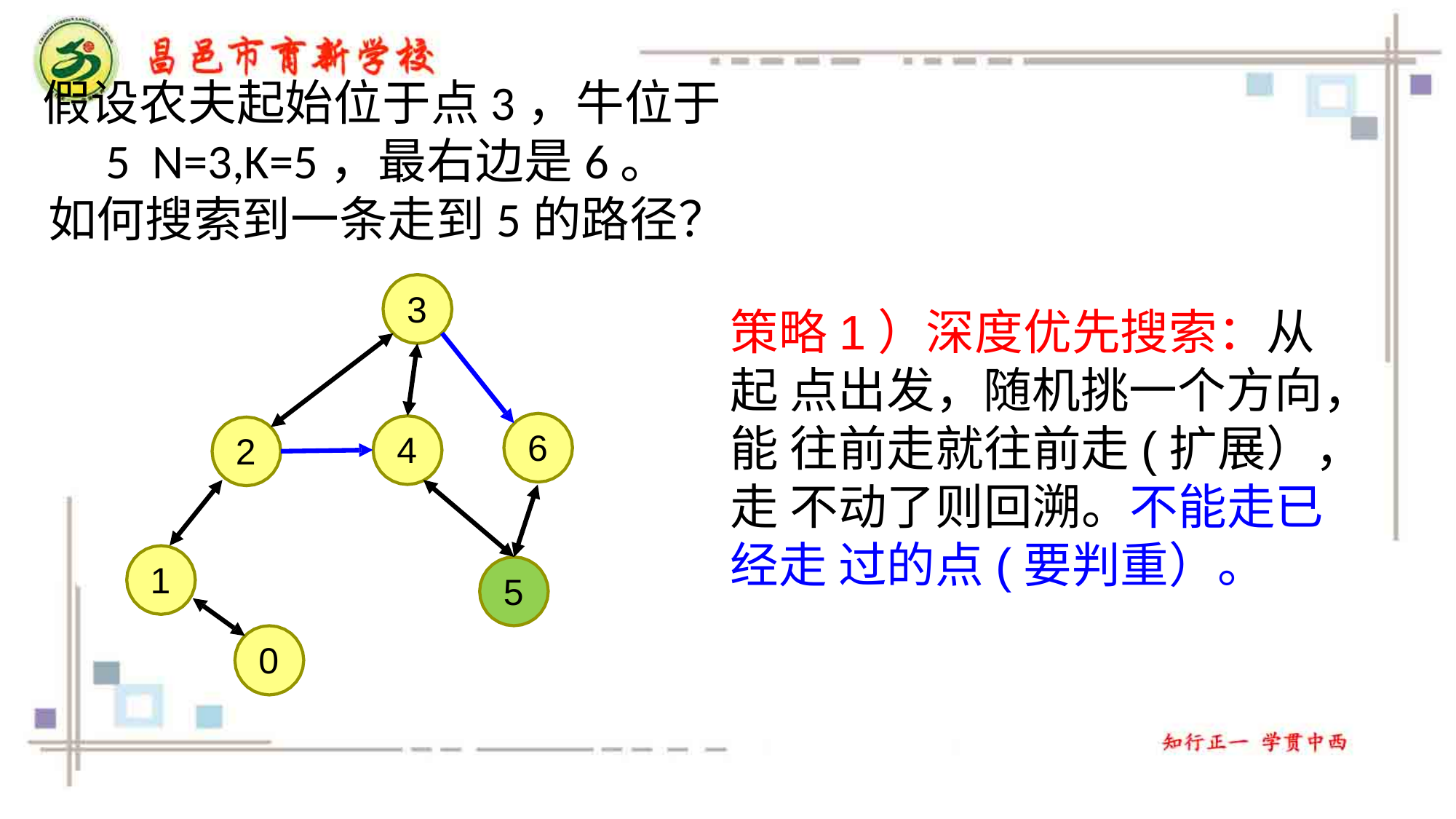

# 假设农夫起始位于点3，牛位于5  N=3,K=5，最右边是6。
如何搜索到一条走到5的路径？

3
策略1）深度优先搜索：从起 点出发，随机挑一个方向，能 往前走就往前走(扩展），走 不动了则回溯。不能走已经走 过的点(要判重）。

6
4
2

1
5

0
18